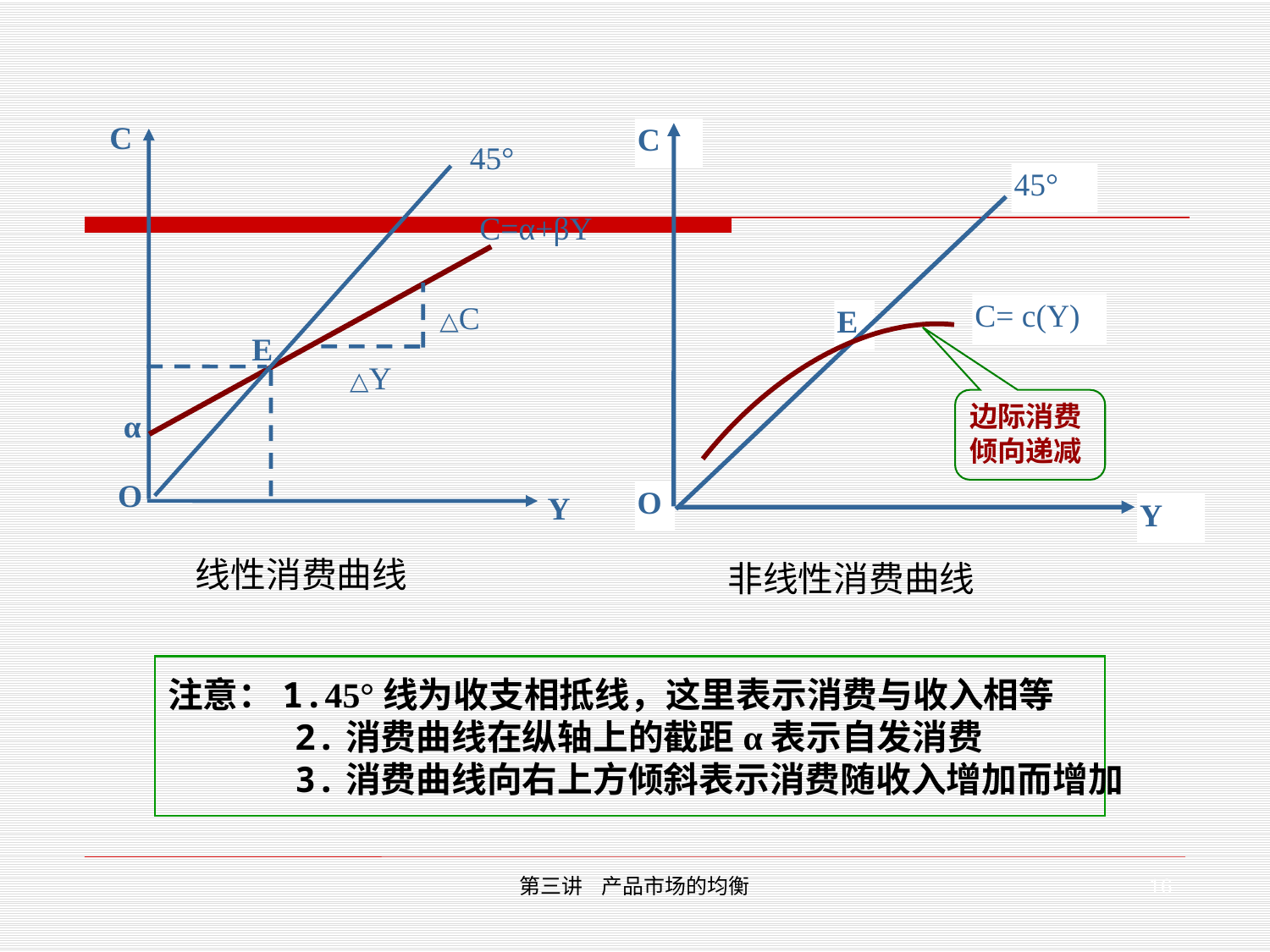

C

45°

C=α+βY

△C
E

△Y

α
O
Y

C

45°

C= c(Y)
E
O
Y

边际消费倾向递减
线性消费曲线
非线性消费曲线
注意：1.45°线为收支相抵线，这里表示消费与收入相等
      2.消费曲线在纵轴上的截距α表示自发消费
      3.消费曲线向右上方倾斜表示消费随收入增加而增加
16
第三讲    产品市场的均衡